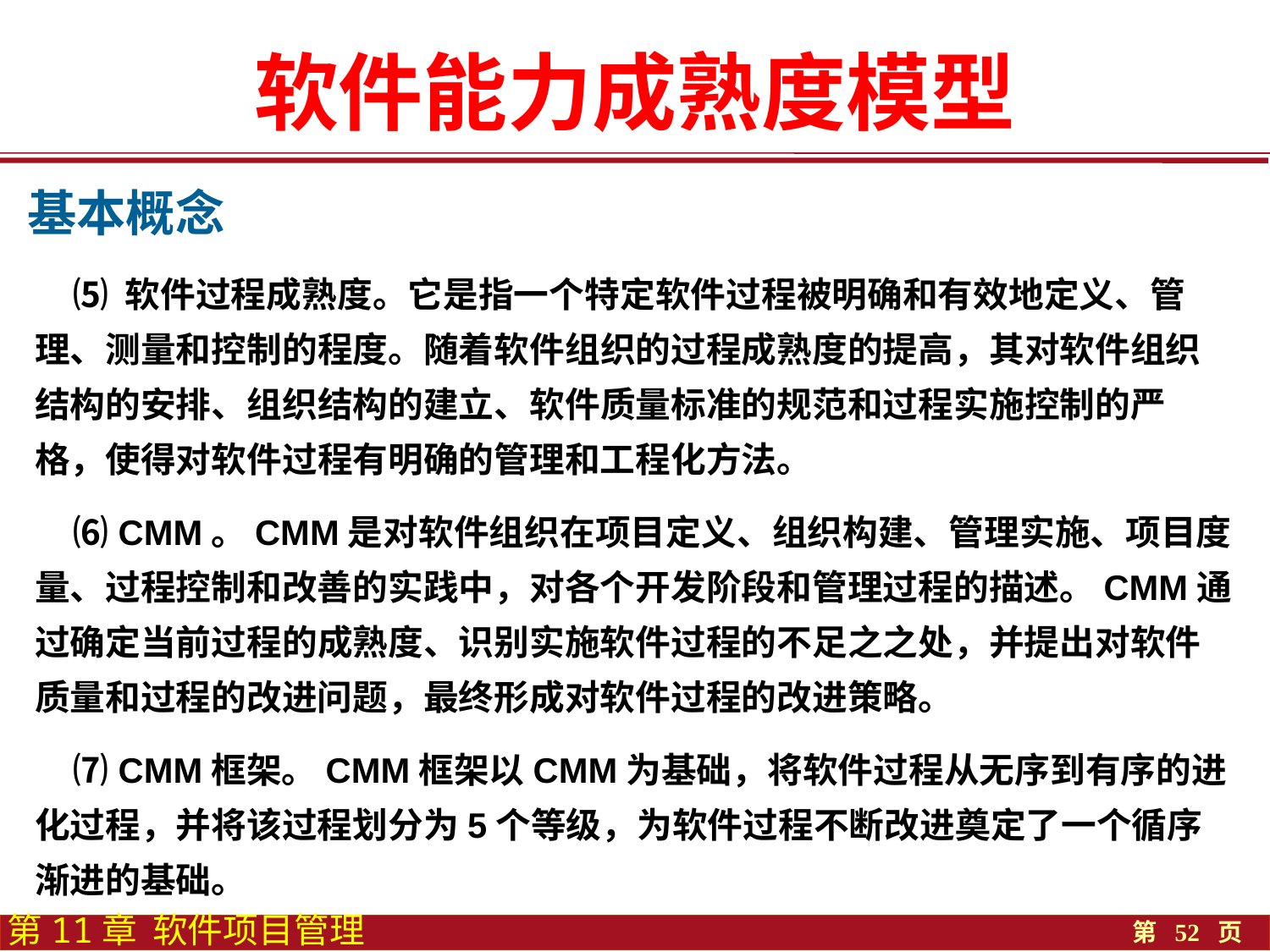

软件能力成熟度模型
基本概念
⑸ 软件过程成熟度。它是指一个特定软件过程被明确和有效地定义、管理、测量和控制的程度。随着软件组织的过程成熟度的提高，其对软件组织结构的安排、组织结构的建立、软件质量标准的规范和过程实施控制的严格，使得对软件过程有明确的管理和工程化方法。
⑹ CMM。CMM是对软件组织在项目定义、组织构建、管理实施、项目度量、过程控制和改善的实践中，对各个开发阶段和管理过程的描述。CMM通过确定当前过程的成熟度、识别实施软件过程的不足之之处，并提出对软件质量和过程的改进问题，最终形成对软件过程的改进策略。
⑺ CMM框架。CMM框架以CMM为基础，将软件过程从无序到有序的进化过程，并将该过程划分为5个等级，为软件过程不断改进奠定了一个循序渐进的基础。